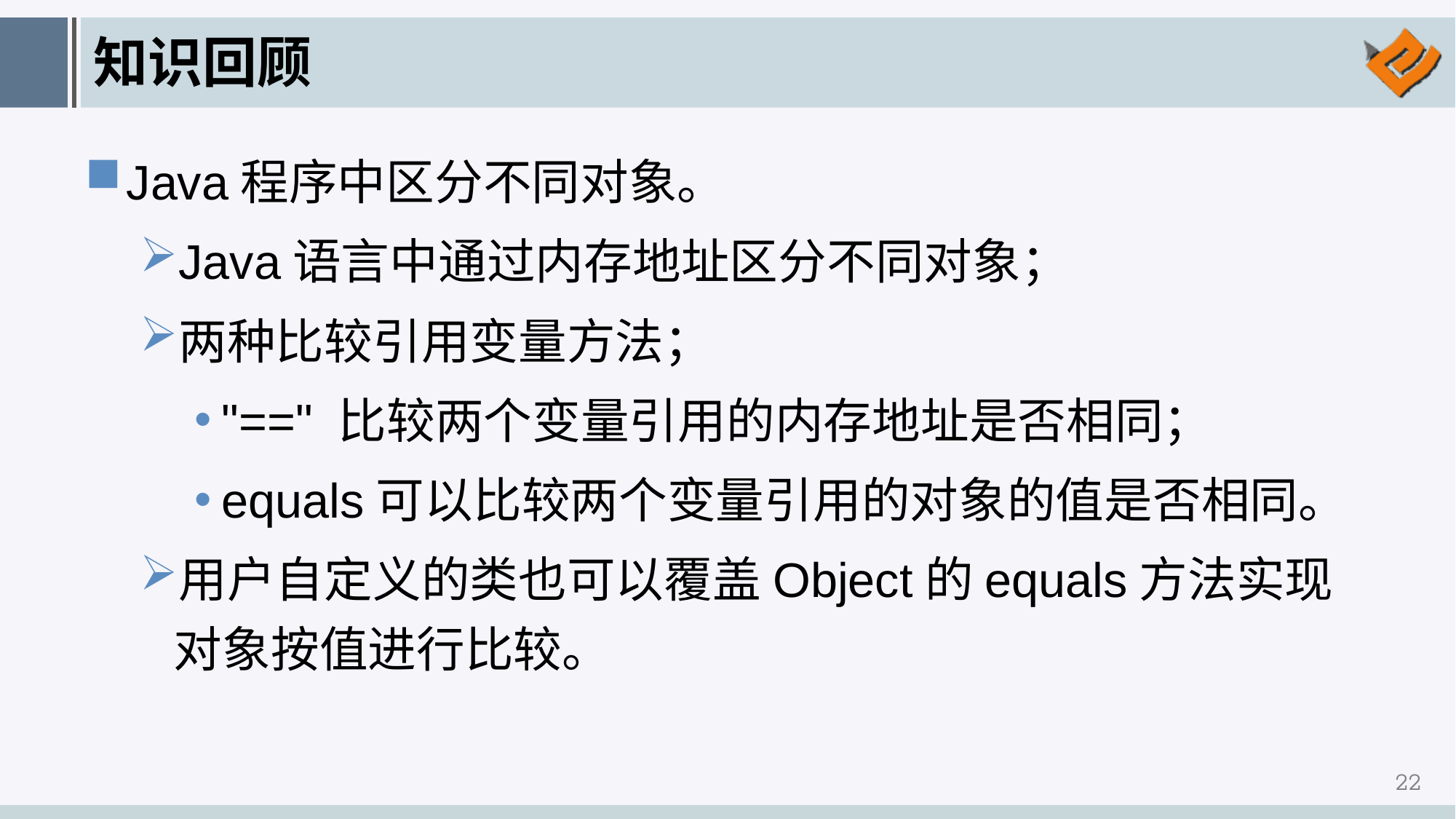

# 知识回顾
Java程序中区分不同对象。
Java语言中通过内存地址区分不同对象；
两种比较引用变量方法；
"==" 比较两个变量引用的内存地址是否相同；
equals可以比较两个变量引用的对象的值是否相同。
用户自定义的类也可以覆盖Object的equals方法实现对象按值进行比较。